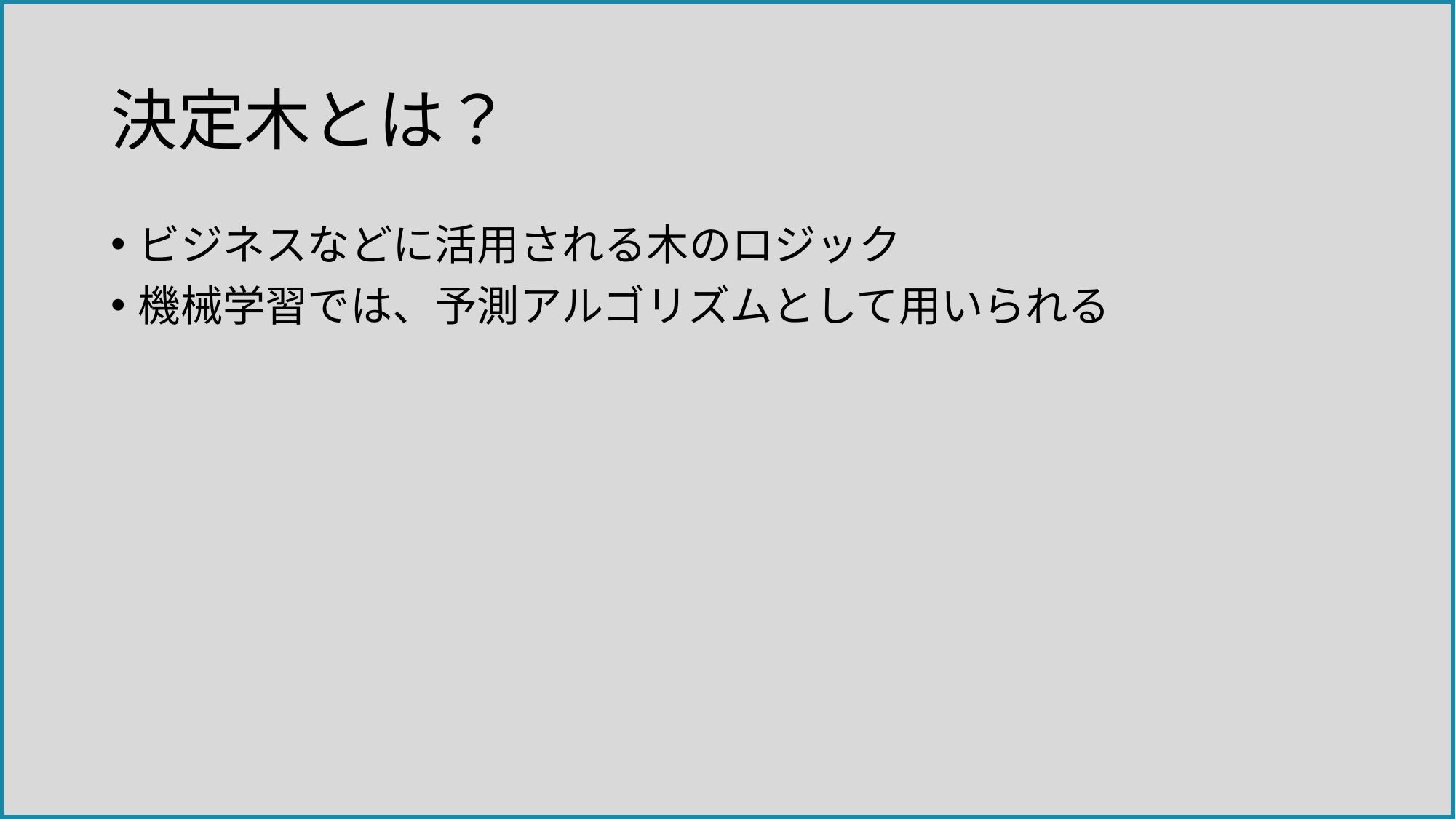

# 決定木とは？
ビジネスなどに活用される木のロジック
機械学習では、予測アルゴリズムとして用いられる